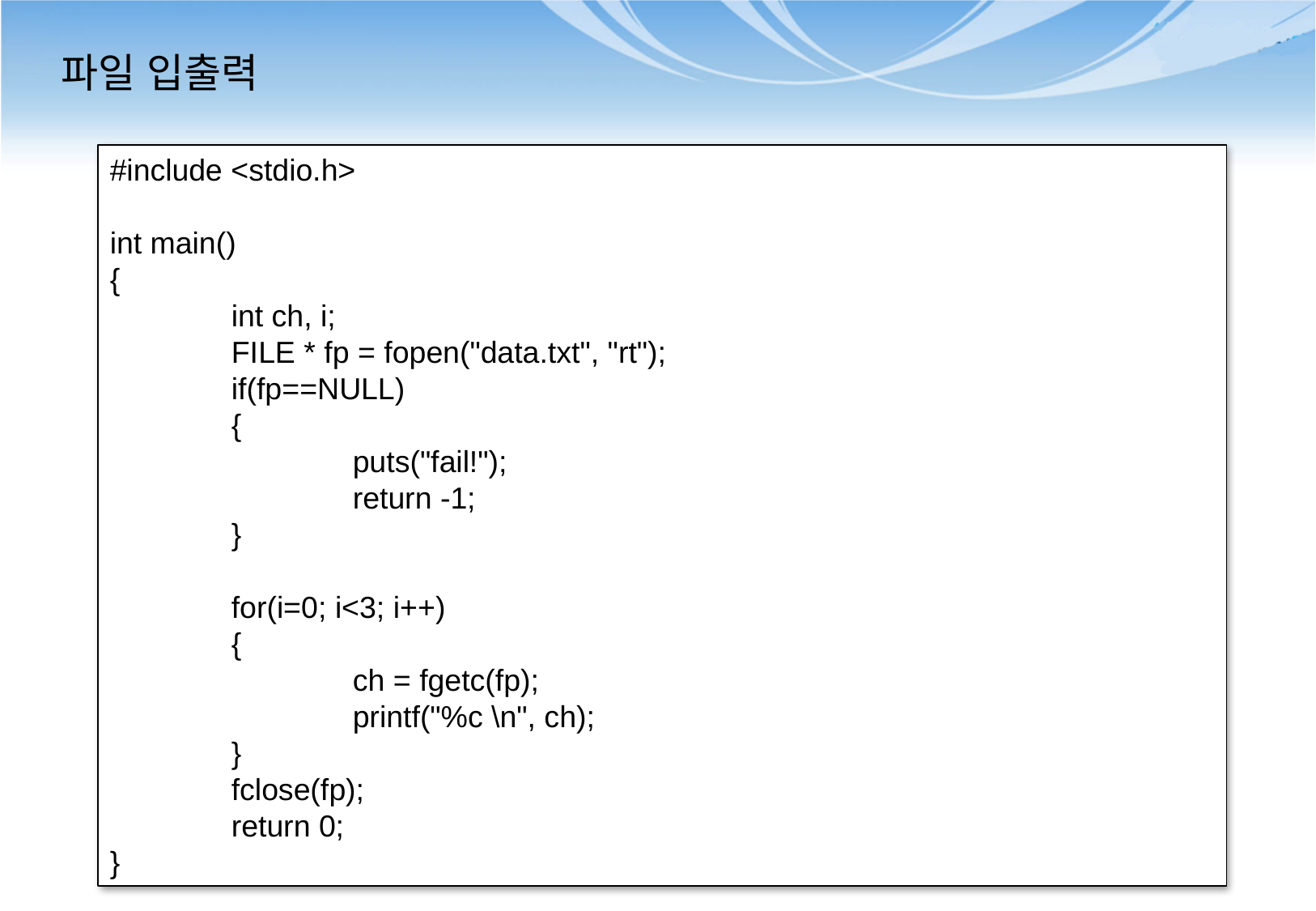

# 파일 입출력
#include <stdio.h>

int main()
{
	int ch, i;
	FILE * fp = fopen("data.txt", "rt");
	if(fp==NULL)
	{
		puts("fail!");
		return -1;
	}

	for(i=0; i<3; i++)
	{
		ch = fgetc(fp);
		printf("%c \n", ch);
	}
	fclose(fp);
	return 0;
}